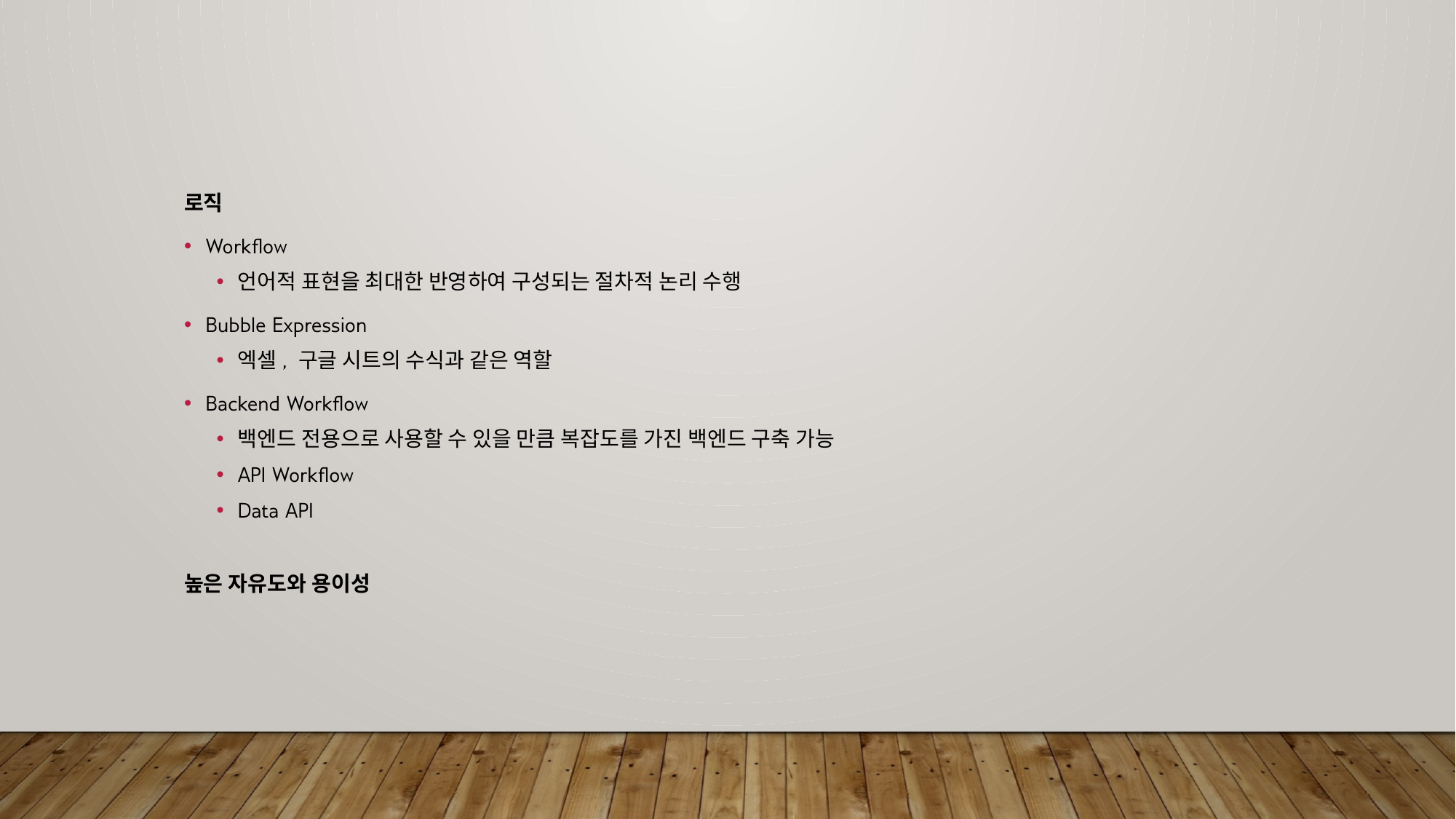

로직
Workflow
언어적 표현을 최대한 반영하여 구성되는 절차적 논리 수행
Bubble Expression
엑셀, 구글 시트의 수식과 같은 역할
Backend Workflow
백엔드 전용으로 사용할 수 있을 만큼 복잡도를 가진 백엔드 구축 가능
API Workflow
Data API
높은 자유도와 용이성